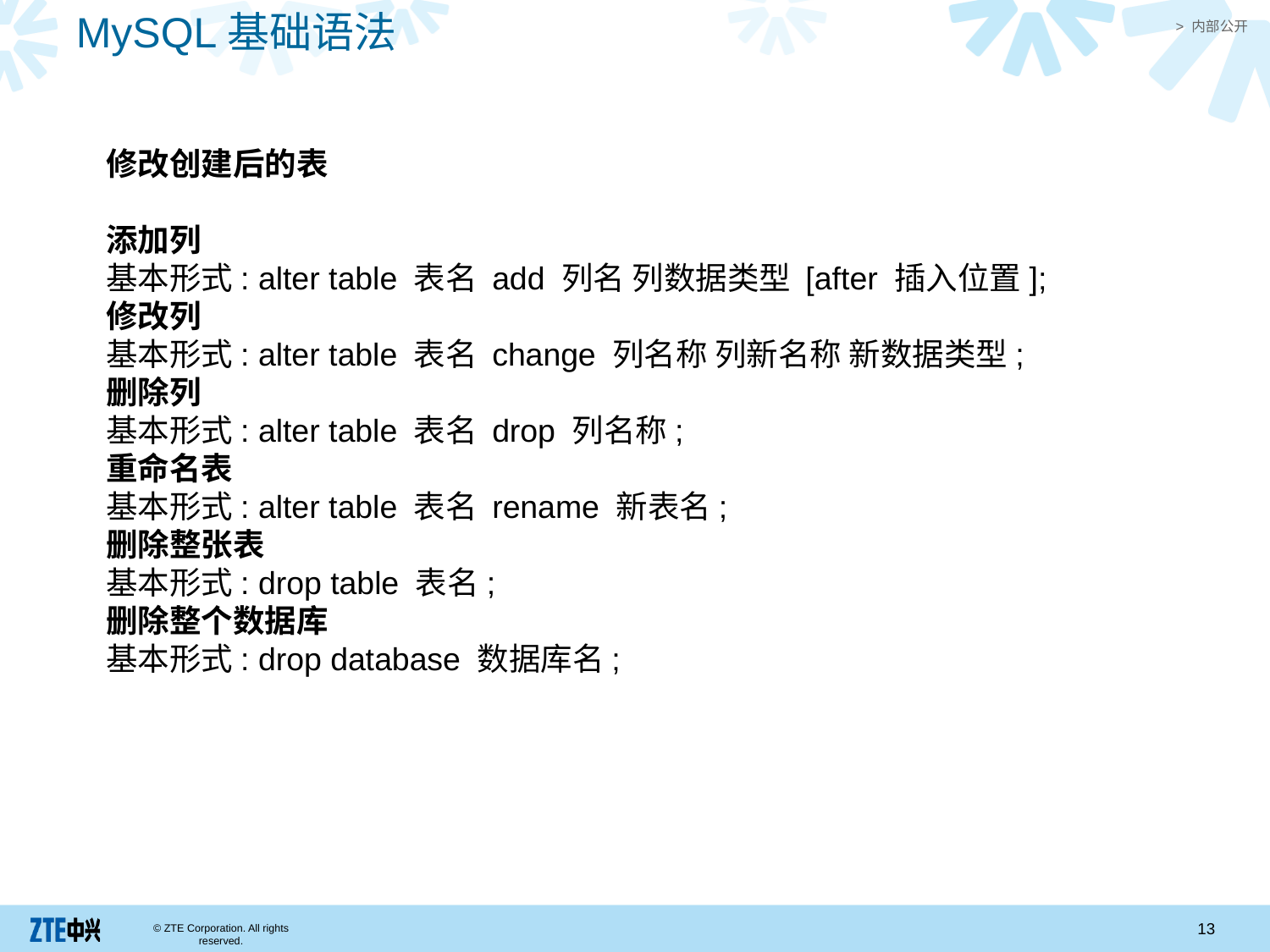

MySQL基础语法
修改创建后的表

添加列
基本形式: alter table 表名 add 列名 列数据类型 [after 插入位置];
修改列
基本形式: alter table 表名 change 列名称 列新名称 新数据类型;
删除列
基本形式: alter table 表名 drop 列名称;
重命名表
基本形式: alter table 表名 rename 新表名;
删除整张表
基本形式: drop table 表名;
删除整个数据库
基本形式: drop database 数据库名;

13